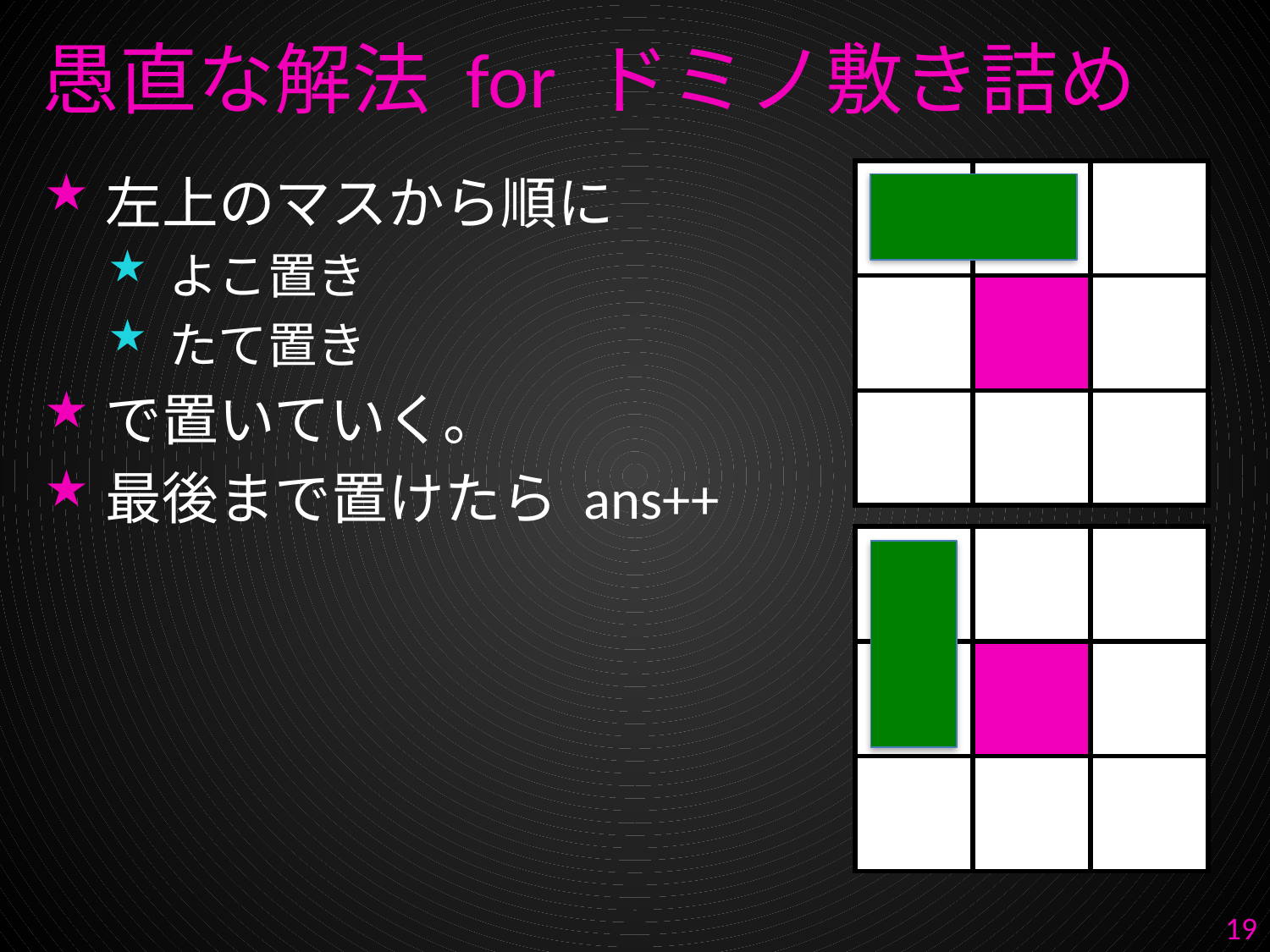

# 愚直な解法 for ドミノ敷き詰め

左上のマスから順に
よこ置き
たて置き
で置いていく。
最後まで置けたら ans++

|  |  |  |
| --- | --- | --- |
|  |  |  |
|  |  |  |
|  |  |  |
| --- | --- | --- |
|  |  |  |
|  |  |  |

19